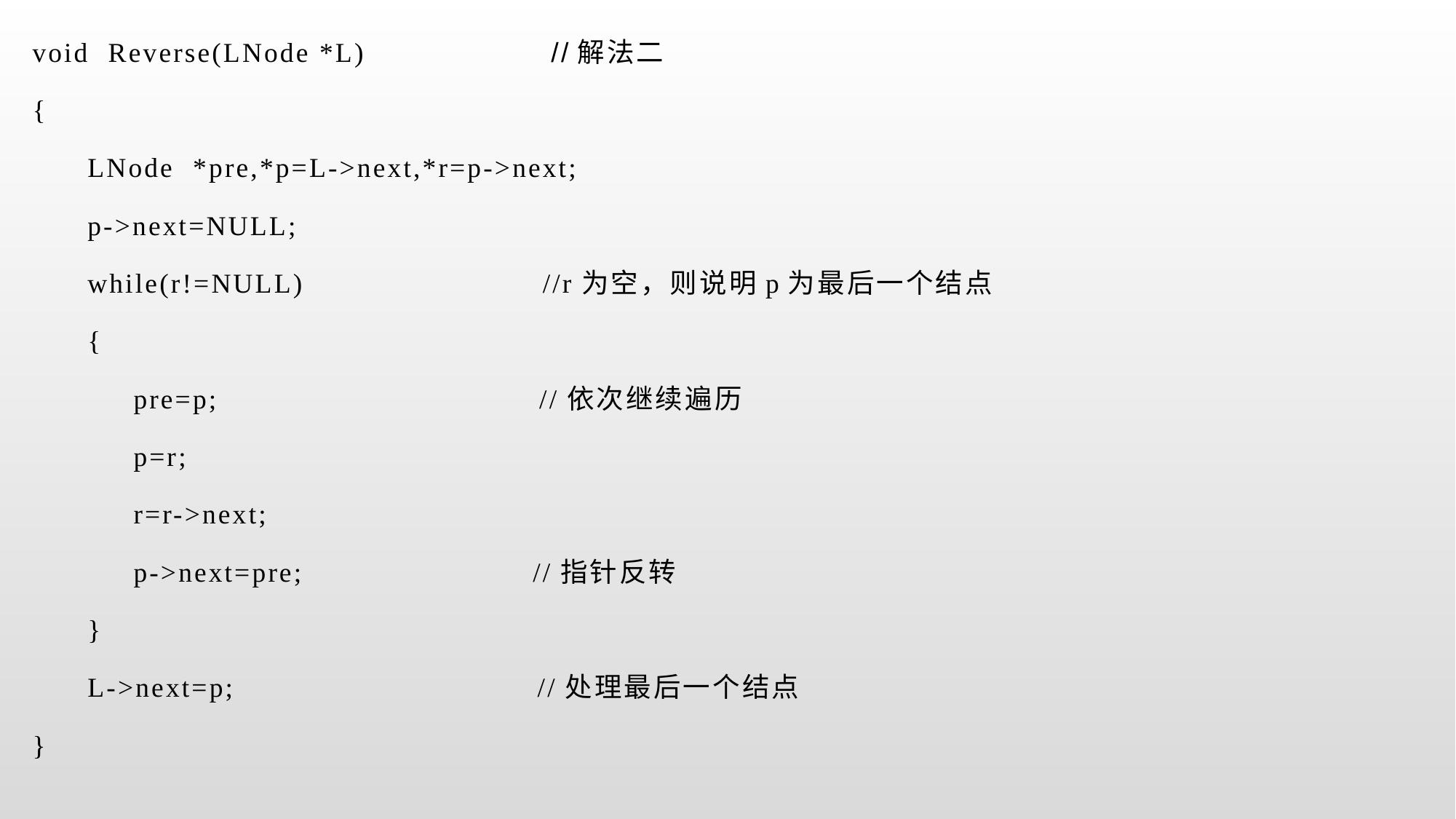

void  Reverse(LNode *L)                    //解法二
{
      LNode  *pre,*p=L->next,*r=p->next;
      p->next=NULL;
      while(r!=NULL)                          //r为空，则说明p为最后一个结点
      {
           pre=p;                                   //依次继续遍历
           p=r;
           r=r->next;
           p->next=pre;                         //指针反转
      }
      L->next=p;                                 //处理最后一个结点
}